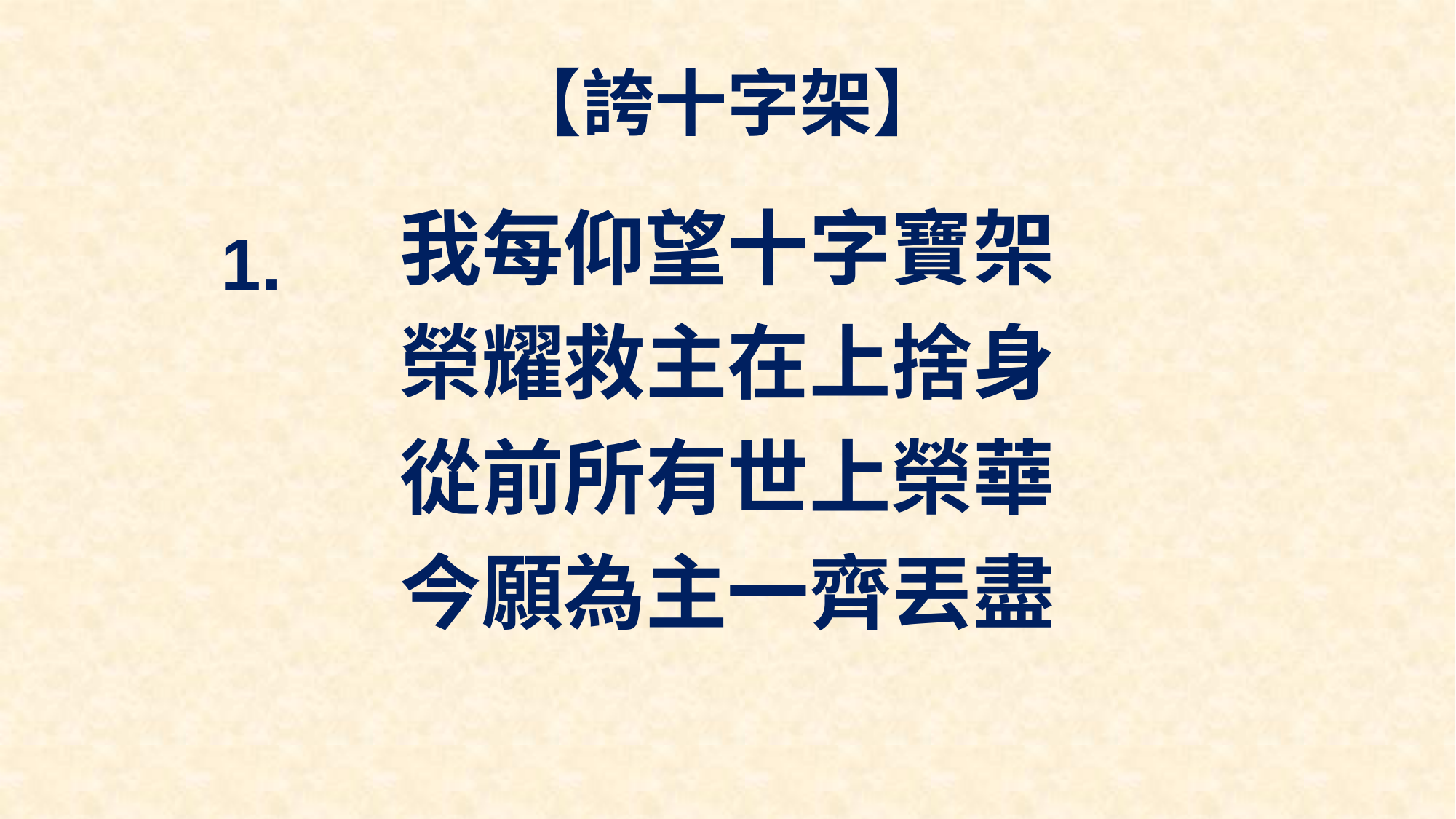

# 【誇十字架】
我每仰望十字寶架
榮耀救主在上捨身
從前所有世上榮華
今願為主一齊丟盡
1.